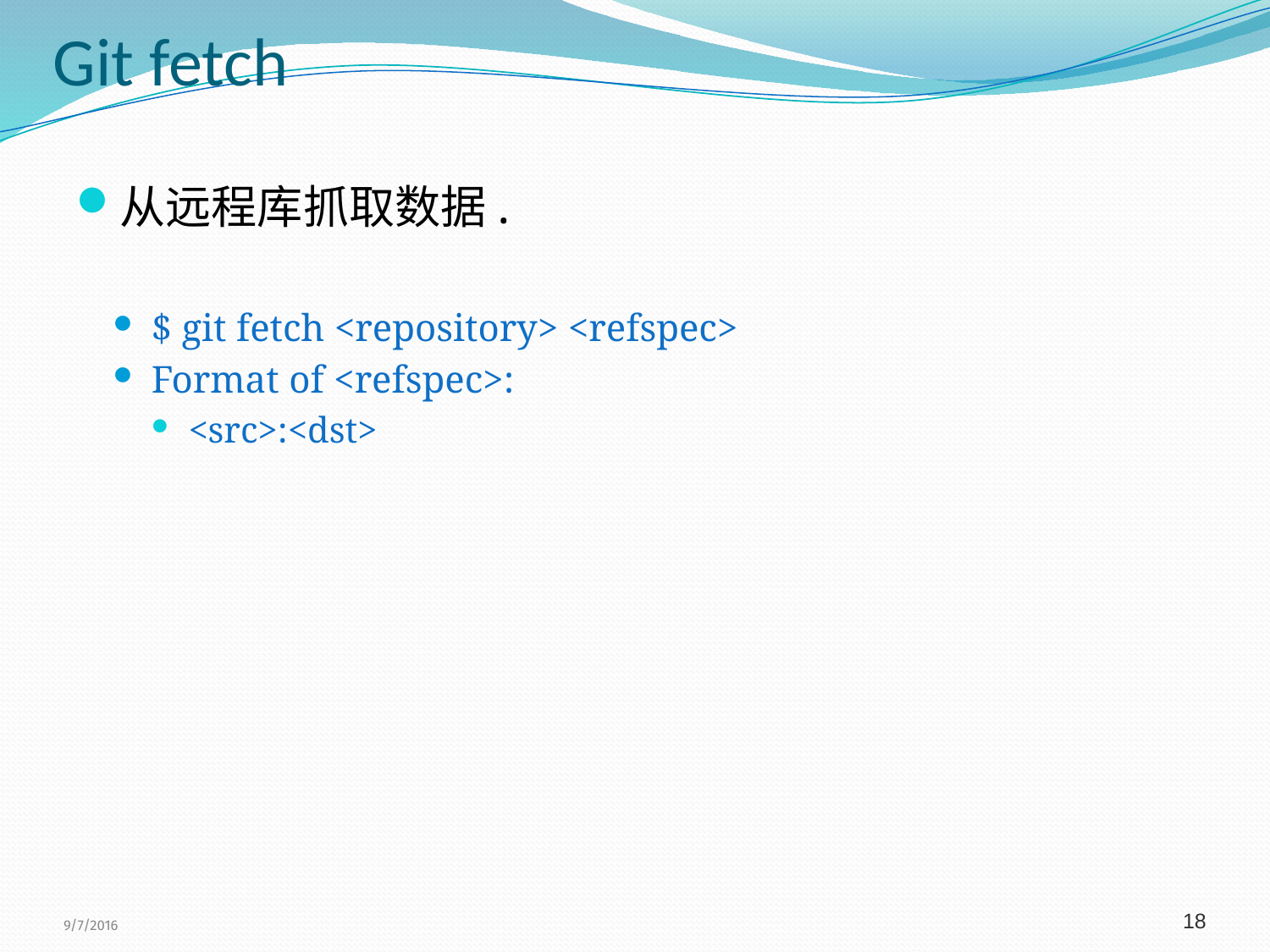

# Git fetch
从远程库抓取数据.

$ git fetch <repository> <refspec>
Format of <refspec>:
<src>:<dst>

9/7/2016
18